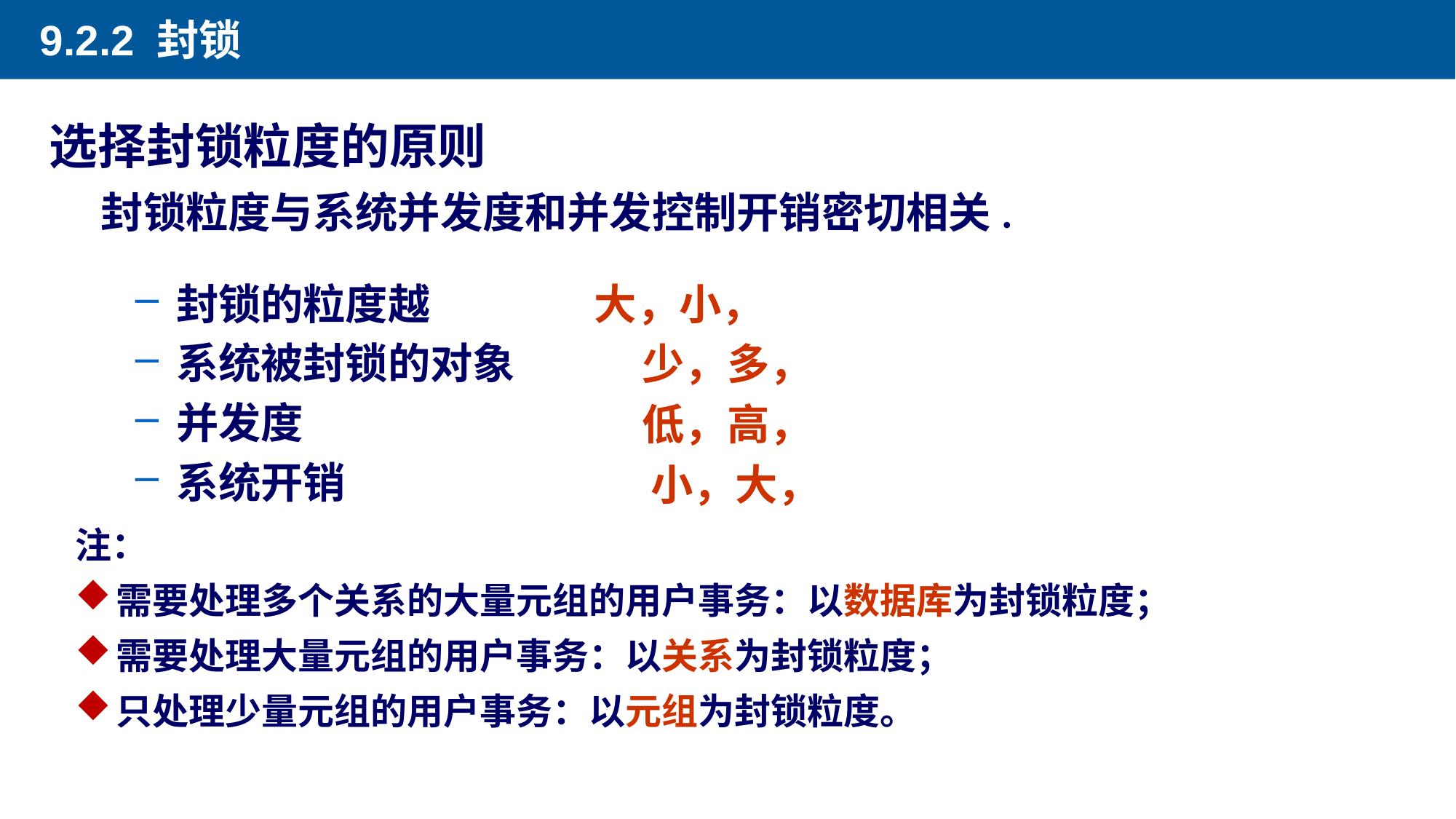

9.2.2 封锁
选择封锁粒度的原则
封锁粒度与系统并发度和并发控制开销密切相关.
封锁的粒度越                 大，小，
系统被封锁的对象
并发度
系统开销
少，多，
低，高，
小，大，
注：
需要处理多个关系的大量元组的用户事务：以数据库为封锁粒度；
需要处理大量元组的用户事务：以关系为封锁粒度；
只处理少量元组的用户事务：以元组为封锁粒度。